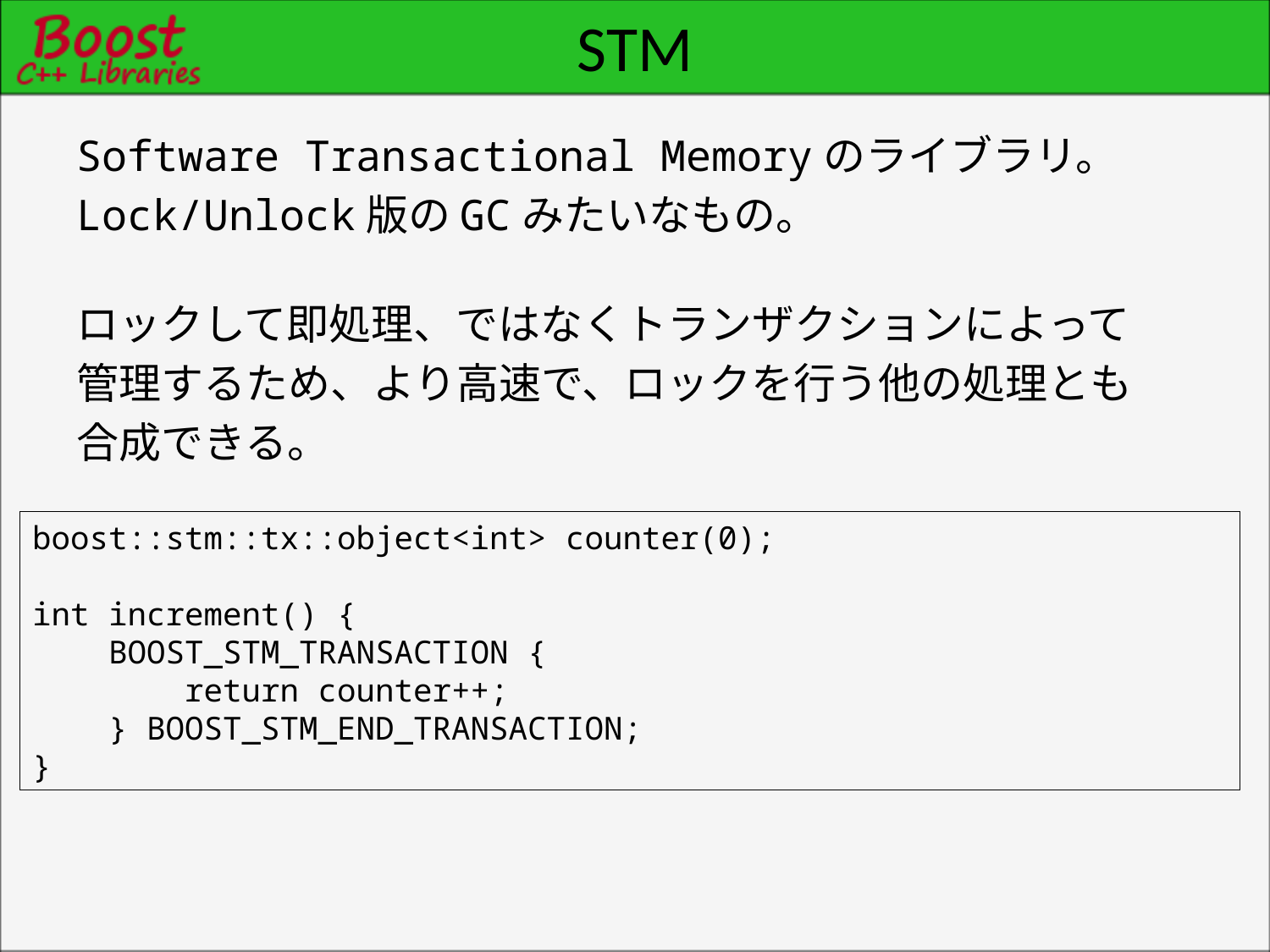

# STM
Software Transactional Memoryのライブラリ。
Lock/Unlock版のGCみたいなもの。

ロックして即処理、ではなくトランザクションによって
管理するため、より高速で、ロックを行う他の処理とも
合成できる。
boost::stm::tx::object<int> counter(0);

int increment() {
    BOOST_STM_TRANSACTION {
        return counter++;
    } BOOST_STM_END_TRANSACTION;
}